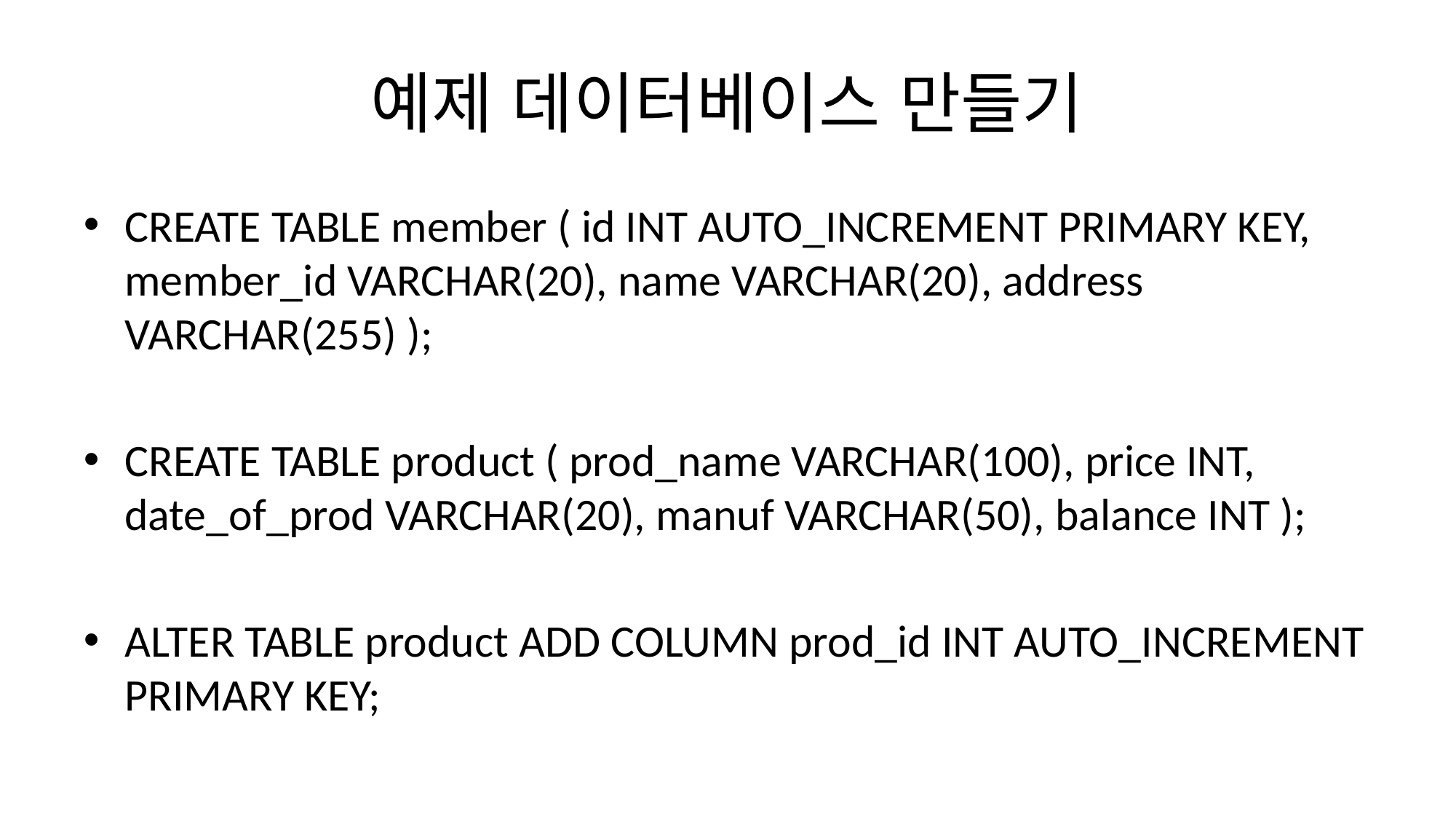

# 예제 데이터베이스 만들기
CREATE TABLE member ( id INT AUTO_INCREMENT PRIMARY KEY, member_id VARCHAR(20), name VARCHAR(20), address VARCHAR(255) );

CREATE TABLE product ( prod_name VARCHAR(100), price INT, date_of_prod VARCHAR(20), manuf VARCHAR(50), balance INT );

ALTER TABLE product ADD COLUMN prod_id INT AUTO_INCREMENT PRIMARY KEY;